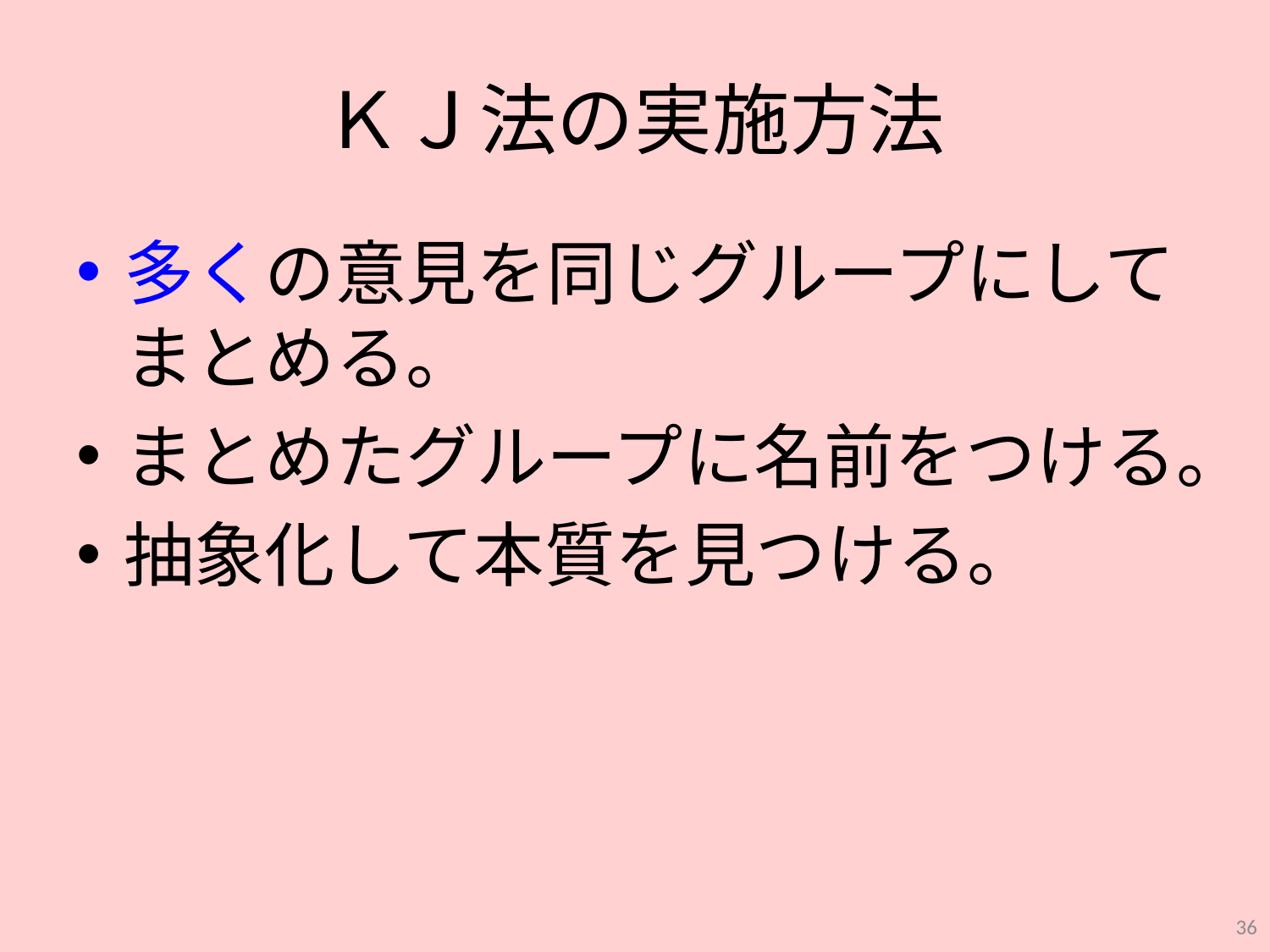

# ＫＪ法の実施方法
多くの意見を同じグループにしてまとめる。
まとめたグループに名前をつける。
抽象化して本質を見つける。
36